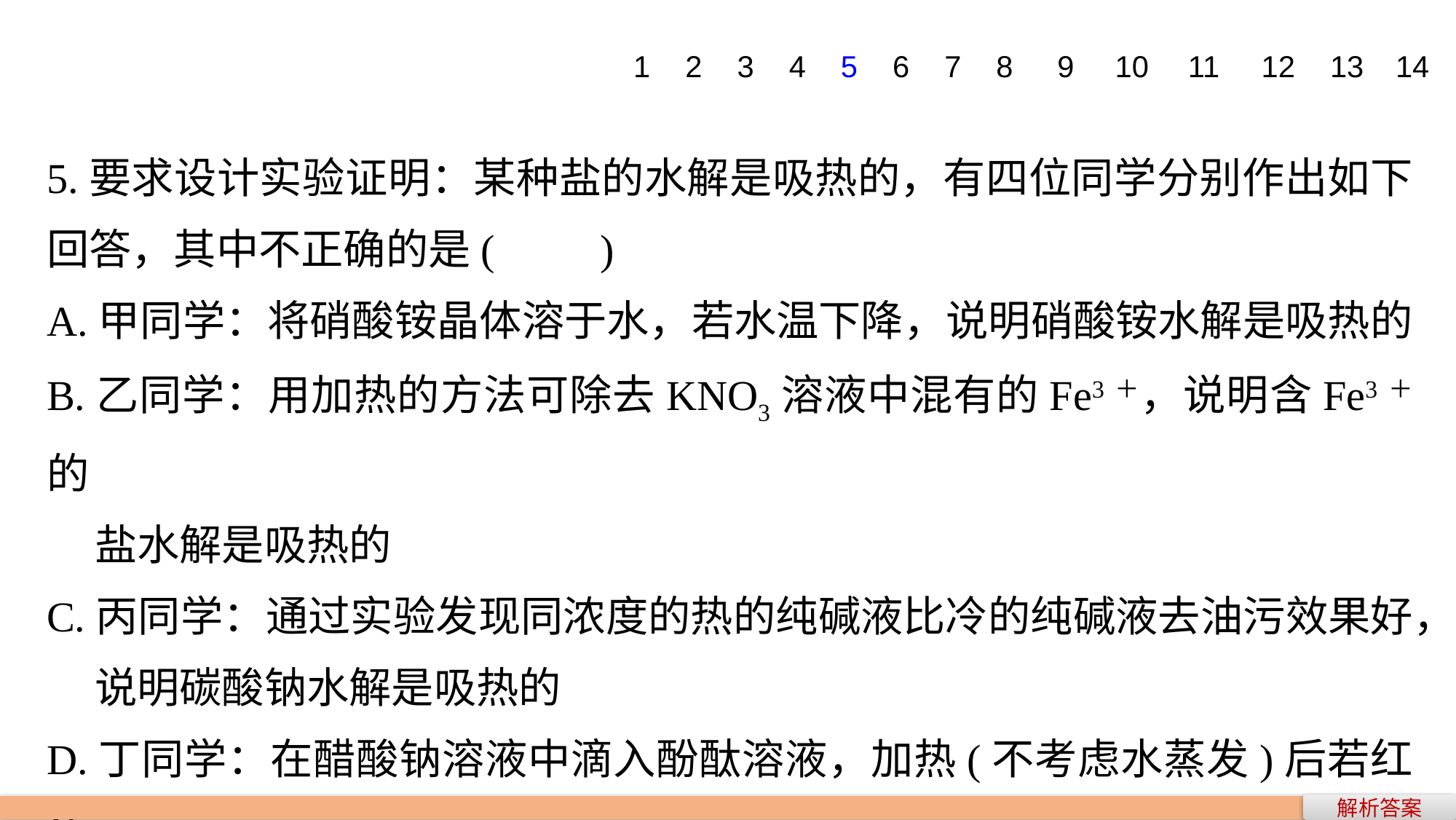

1
2
3
4
5
6
7
8
9
10
11
12
13
14
5.要求设计实验证明：某种盐的水解是吸热的，有四位同学分别作出如下回答，其中不正确的是(　　)
A.甲同学：将硝酸铵晶体溶于水，若水温下降，说明硝酸铵水解是吸热的
B.乙同学：用加热的方法可除去KNO3溶液中混有的Fe3＋，说明含Fe3＋的
    盐水解是吸热的
C.丙同学：通过实验发现同浓度的热的纯碱液比冷的纯碱液去油污效果好，
    说明碳酸钠水解是吸热的
D.丁同学：在醋酸钠溶液中滴入酚酞溶液，加热(不考虑水蒸发)后若红色
    加深，说明醋酸钠水解是吸热的
解析答案